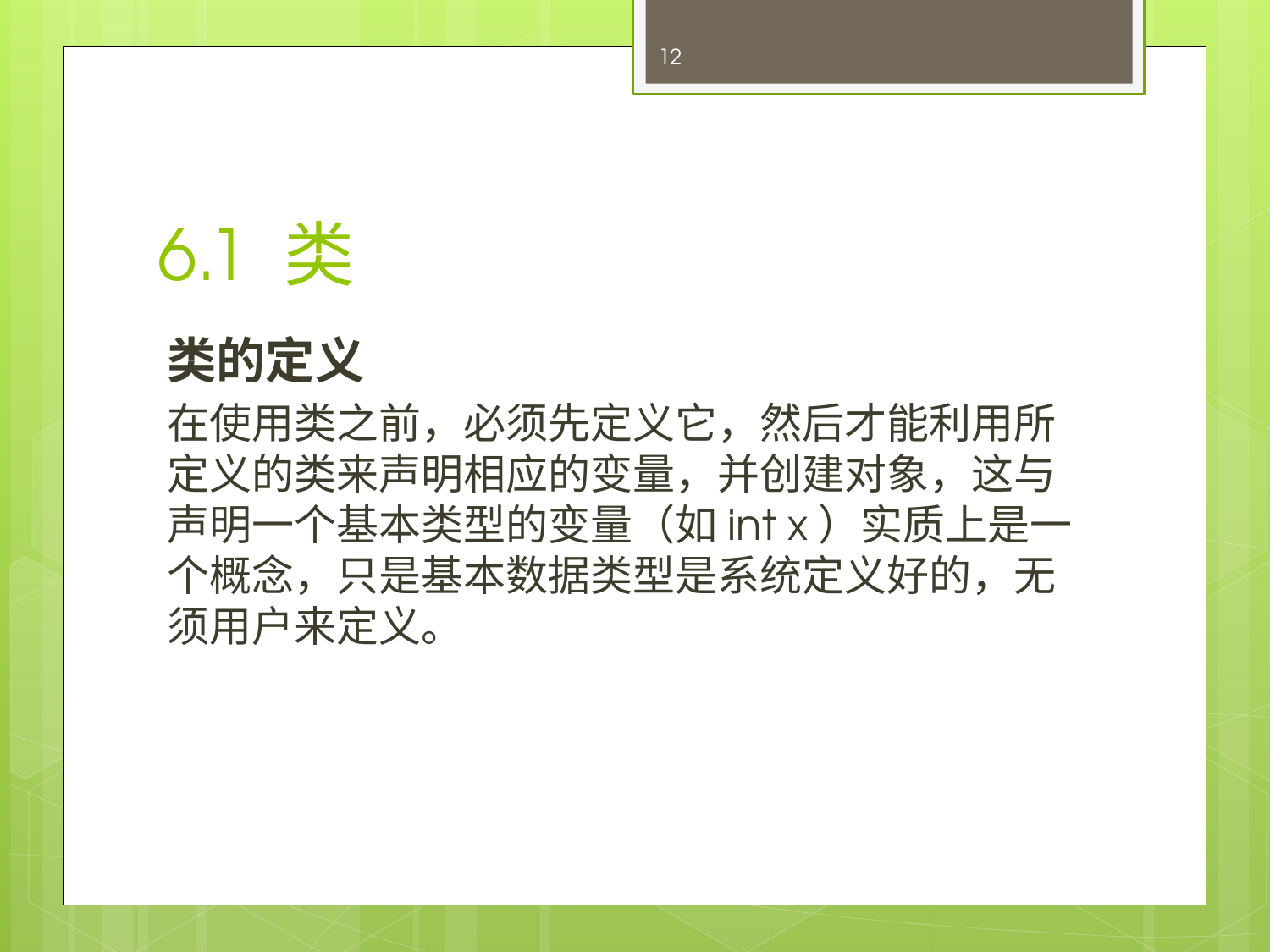

12
# 6.1 类
类的定义
在使用类之前，必须先定义它，然后才能利用所定义的类来声明相应的变量，并创建对象，这与声明一个基本类型的变量（如int x）实质上是一个概念，只是基本数据类型是系统定义好的，无须用户来定义。